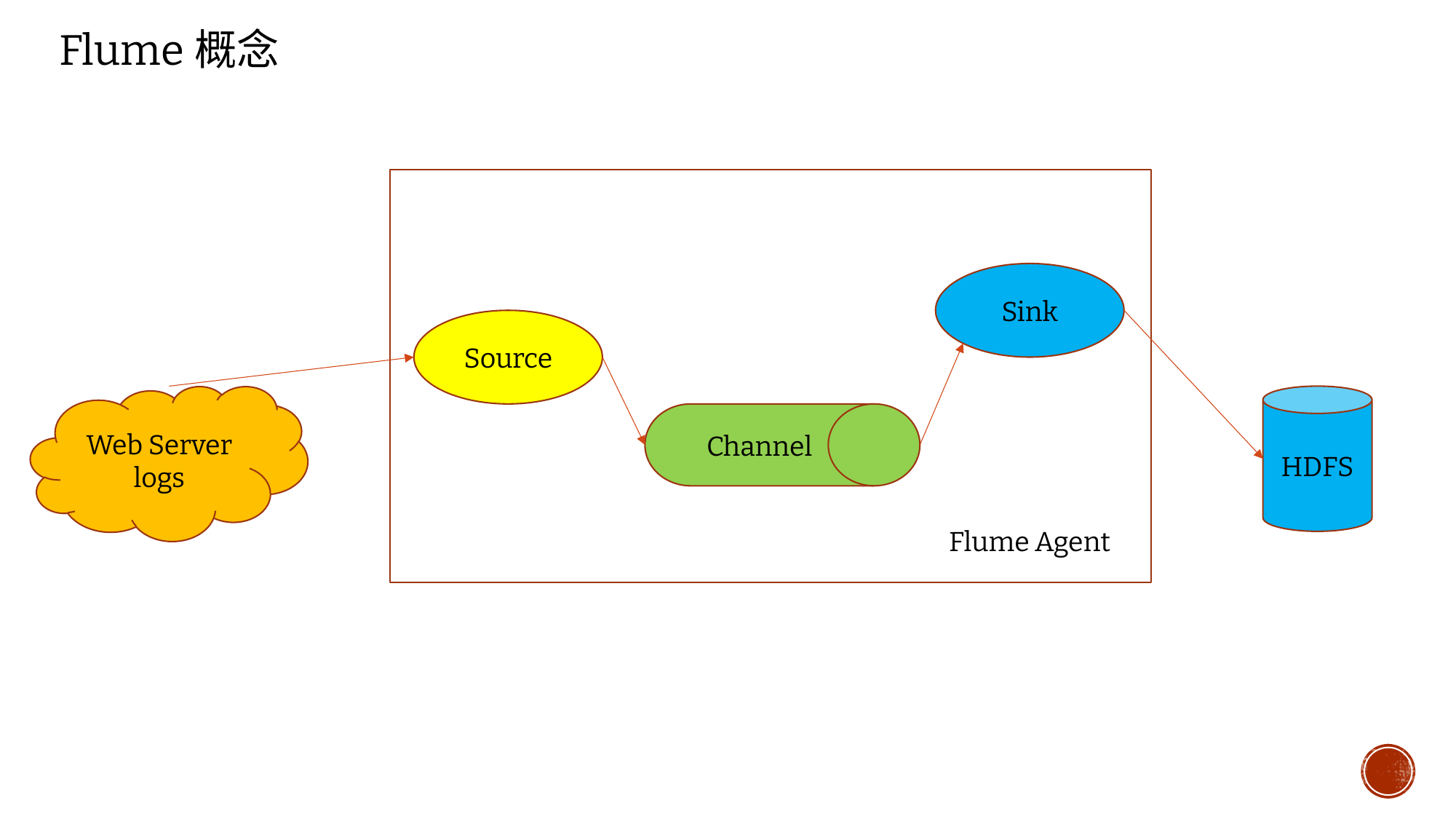

Flume概念

Sink
Source
Web Server
logs
HDFS
Channel
Flume Agent